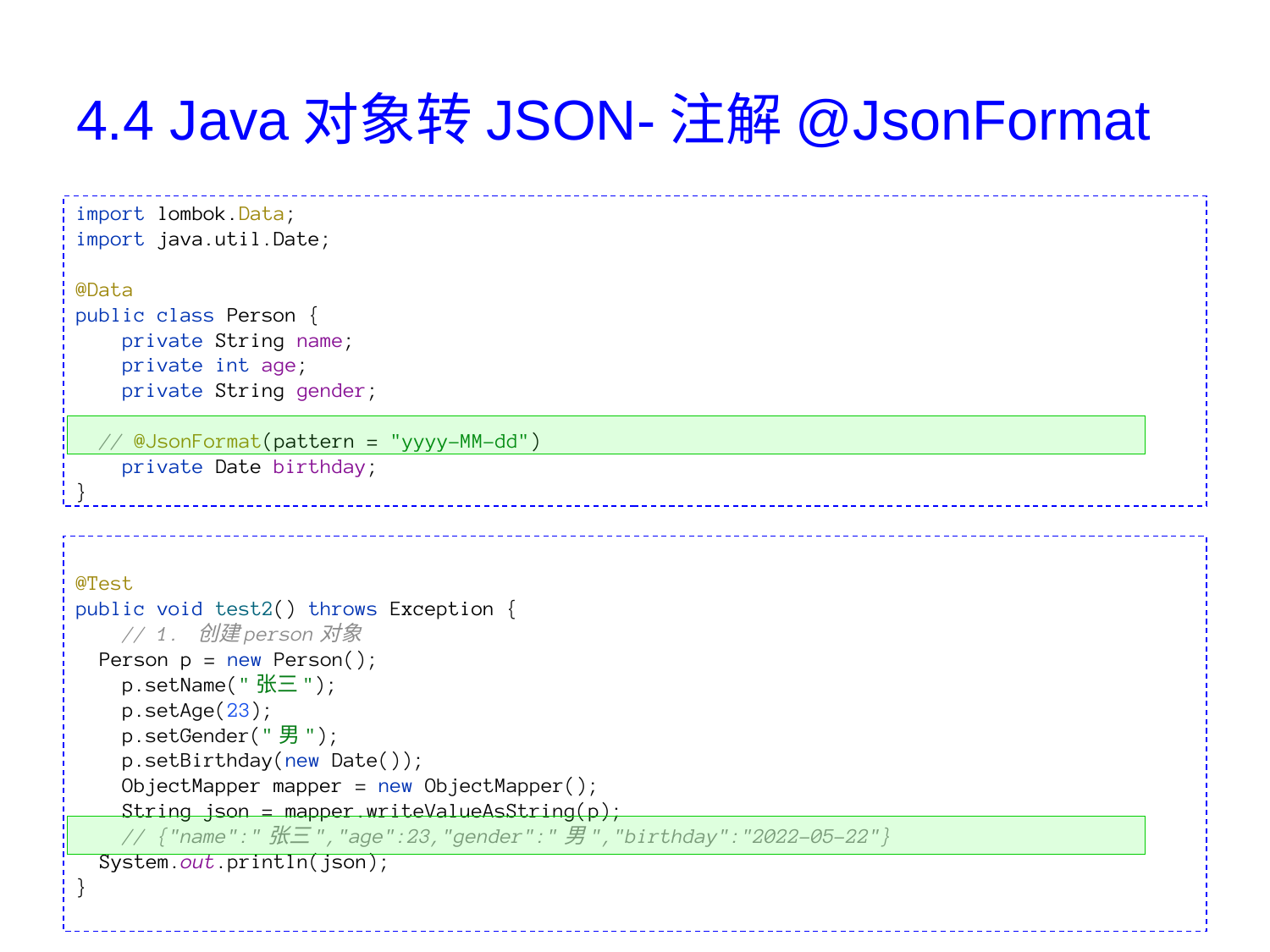

# 4.4 Java对象转JSON-注解@JsonFormat
import lombok.Data;
import java.util.Date;
@Data
public class Person {
    private String name;
    private int age;
    private String gender;
    // @JsonFormat(pattern = "yyyy-MM-dd")
    private Date birthday;
}

@Test
public void test2() throws Exception {
    // 1. 创建person对象
    Person p = new Person();
    p.setName("张三");
    p.setAge(23);
    p.setGender("男");
    p.setBirthday(new Date());
    ObjectMapper mapper = new ObjectMapper();
    String json = mapper.writeValueAsString(p);
    // {"name":"张三","age":23,"gender":"男","birthday":"2022-05-22"}
    System.out.println(json);
}